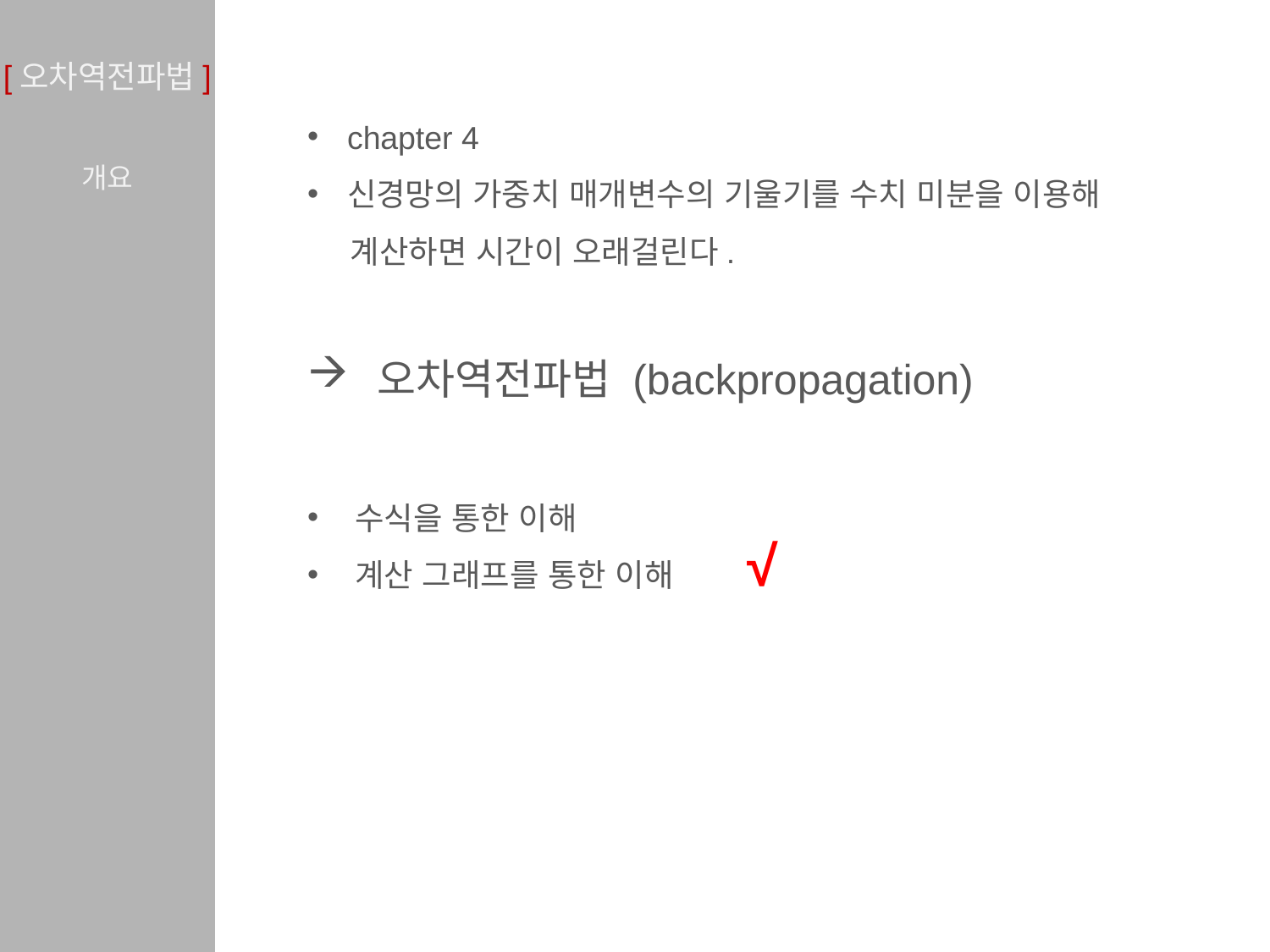

# [오차역전파법]

chapter 4
신경망의 가중치 매개변수의 기울기를 수치 미분을 이용해
    계산하면 시간이 오래걸린다.

 오차역전파법 (backpropagation)

수식을 통한 이해
계산 그래프를 통한 이해
개요
√